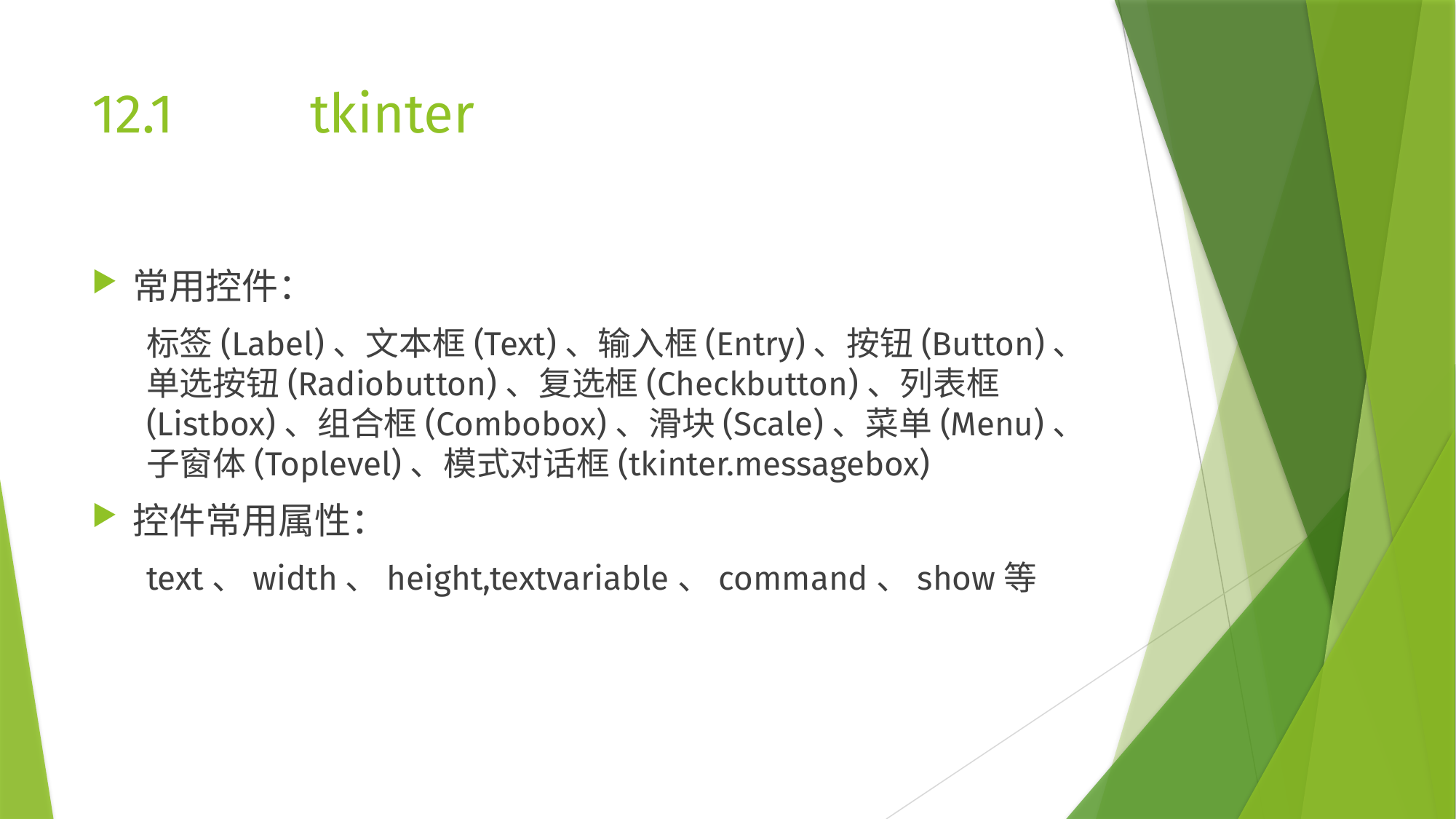

# 12.1		tkinter
常用控件：
标签(Label)、文本框(Text)、输入框(Entry)、按钮(Button)、单选按钮(Radiobutton)、复选框(Checkbutton)、列表框(Listbox)、组合框(Combobox)、滑块(Scale)、菜单(Menu)、子窗体(Toplevel)、模式对话框(tkinter.messagebox)
控件常用属性：
text、width、height,textvariable、command、show等